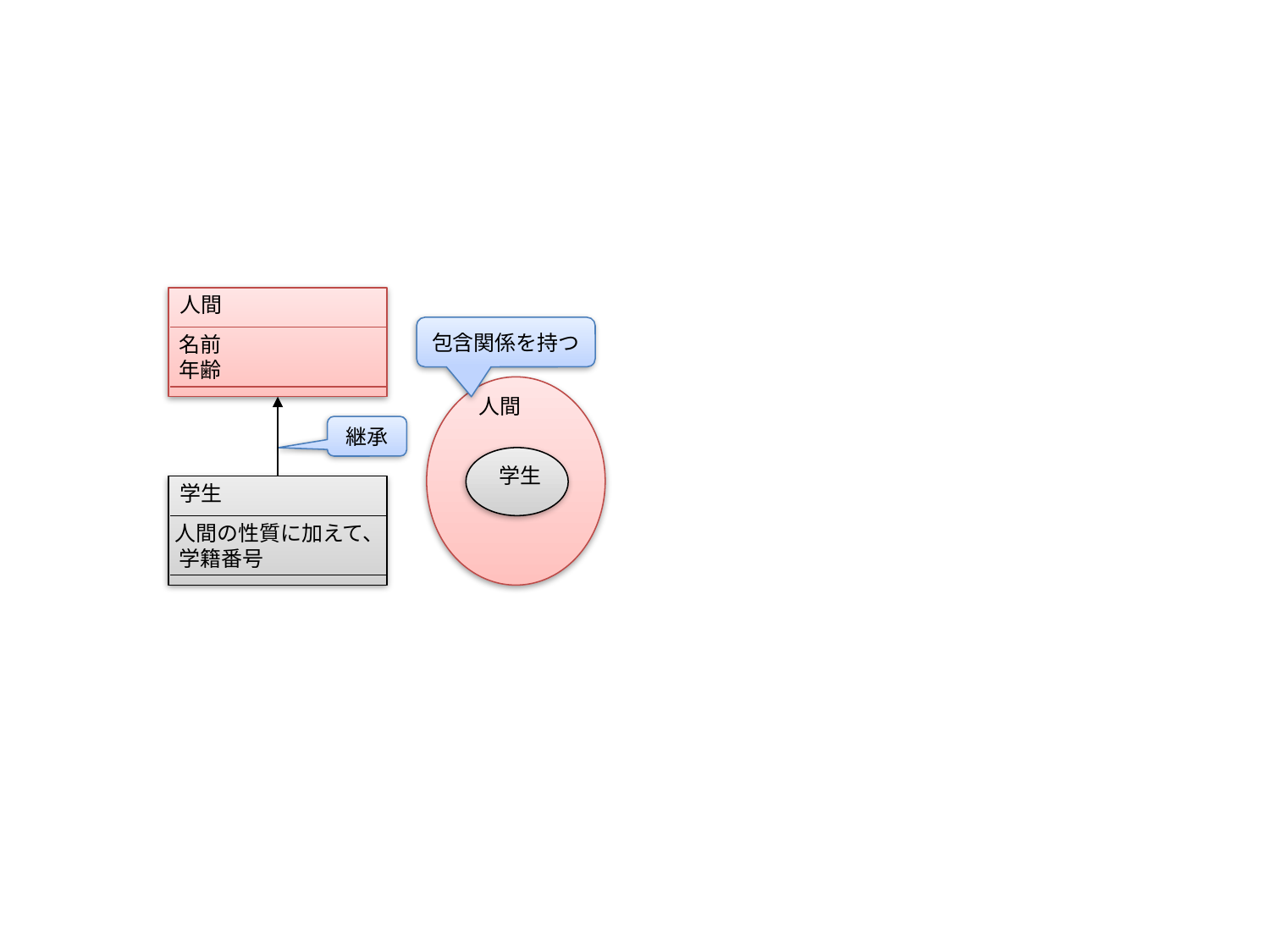

人間
包含関係を持つ
名前
年齢

人間
継承

学生

学生
人間の性質に加えて、
学籍番号